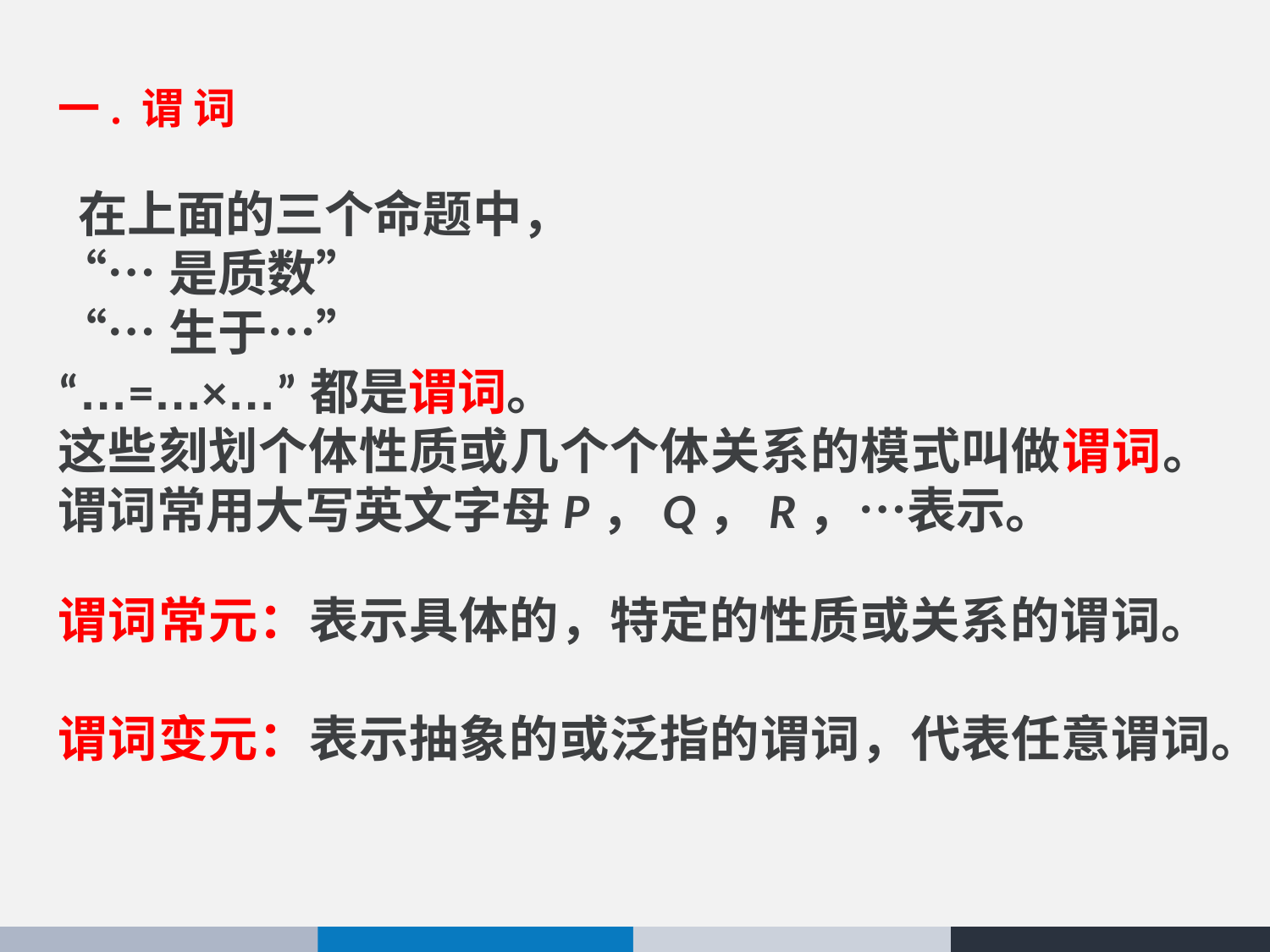

一. 谓 词

 在上面的三个命题中，
“…是质数”
“…生于…”
“…=…×…”都是谓词。
这些刻划个体性质或几个个体关系的模式叫做谓词。谓词常用大写英文字母P，Q，R，…表示。

谓词常元：表示具体的，特定的性质或关系的谓词。
谓词变元：表示抽象的或泛指的谓词，代表任意谓词。